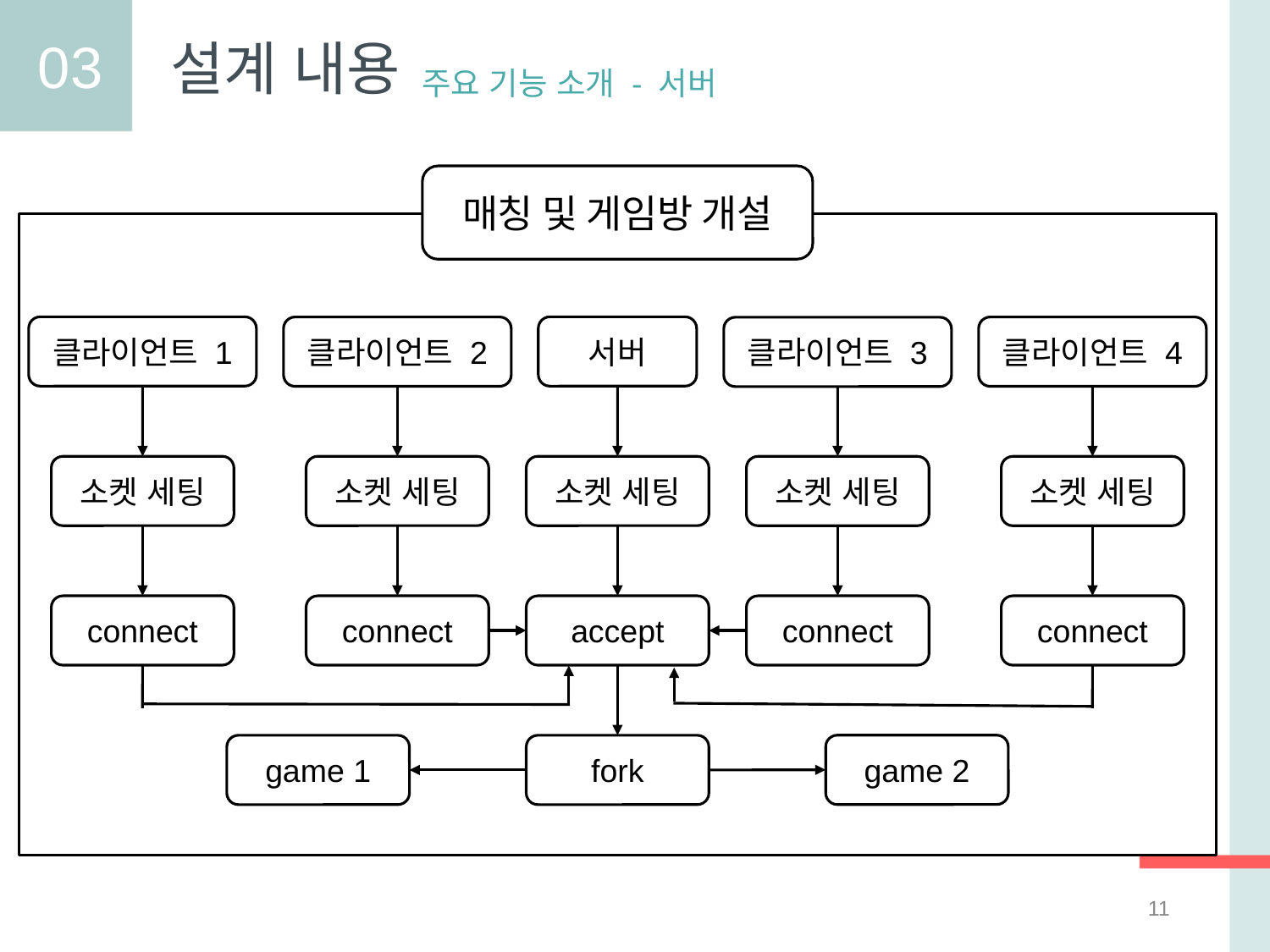

03
설계 내용
주요 기능 소개 - 서버
매칭 및 게임방 개설

클라이언트 1
서버
클라이언트 2
클라이언트 4
클라이언트 3
소켓 세팅
소켓 세팅
소켓 세팅
소켓 세팅
소켓 세팅
connect
connect
accept
connect
connect
game 2
game 1
fork
11